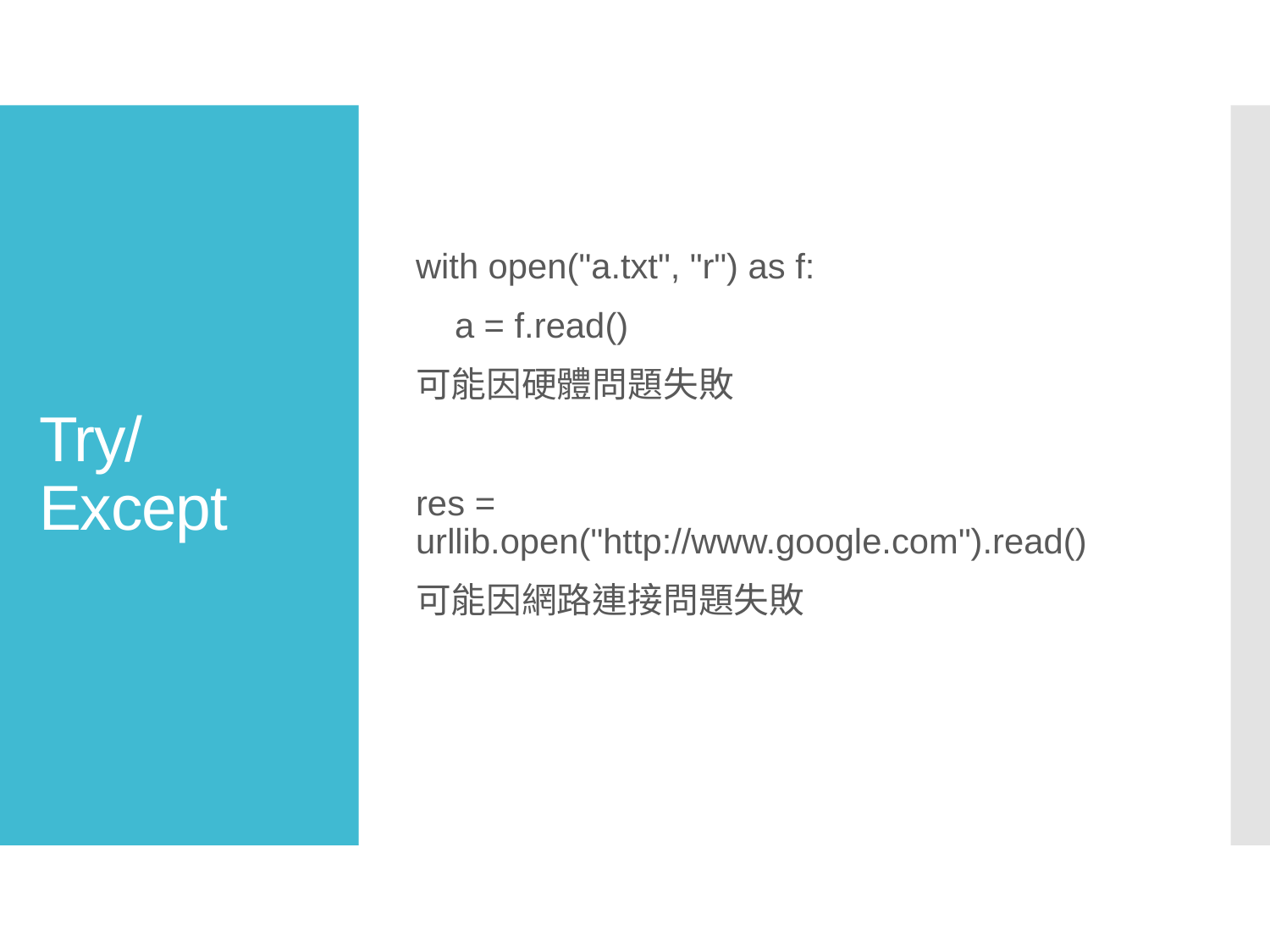

with open("a.txt", "r") as f:
    a = f.read()
可能因硬體問題失敗

res = urllib.open("http://www.google.com").read()
可能因網路連接問題失敗

# Try/Except